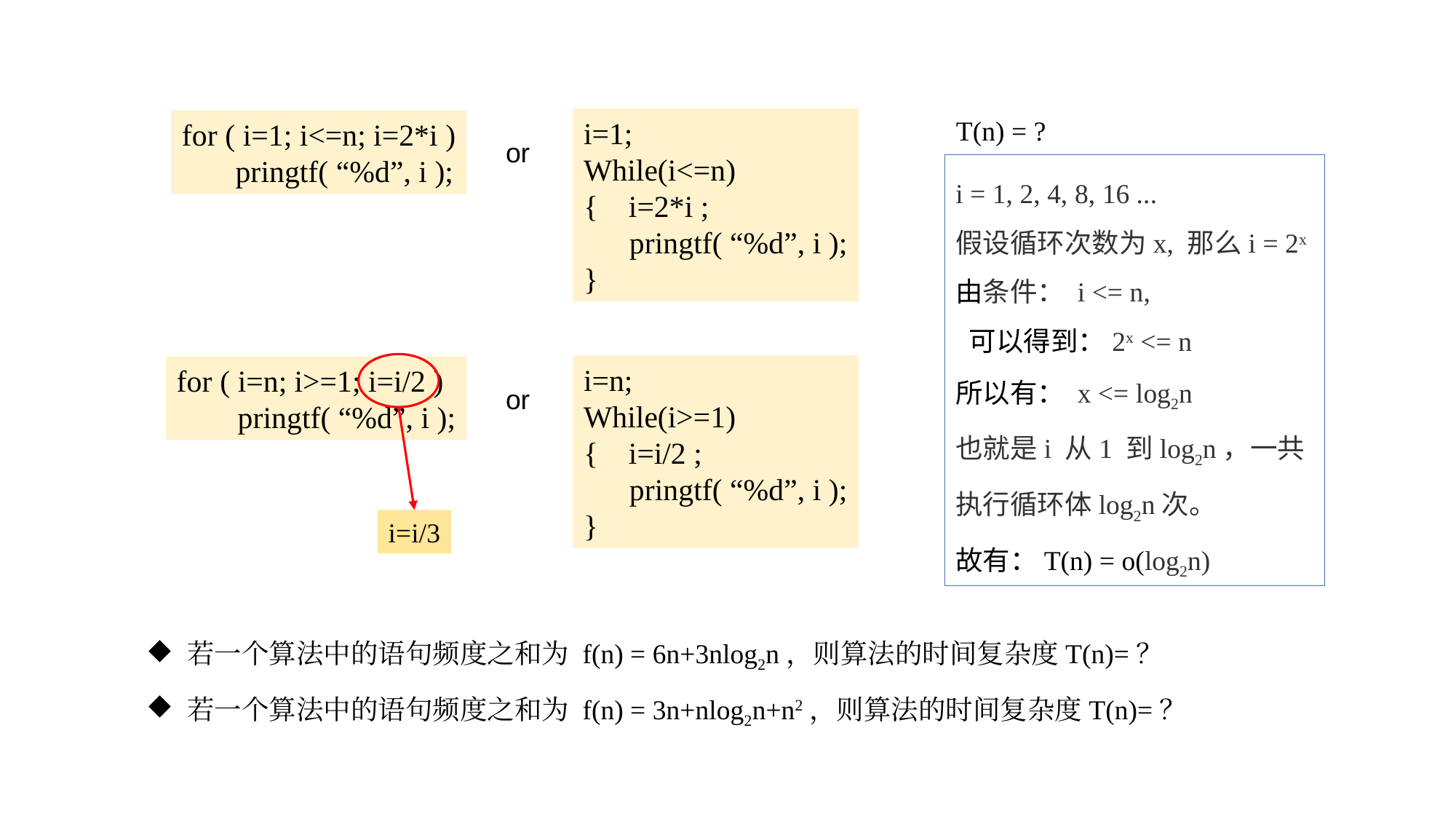

T(n) = ?
i=1;
While(i<=n)
{    i=2*i ;
      pringtf( “%d”, i );
}
for ( i=1; i<=n; i=2*i )
       pringtf( “%d”, i );
or
i = 1, 2, 4, 8, 16 ...
假设循环次数为x, 那么i = 2x
由条件： i <= n,
 可以得到：2x <= n
所以有： x <= log2n
也就是i 从1 到log2n，一共执行循环体log2n次。
故有：T(n) = o(log2n)

i=i/3
i=n;
While(i>=1)
{    i=i/2 ;
      pringtf( “%d”, i );
}
for ( i=n; i>=1; i=i/2 )
        pringtf( “%d”, i );
or
若一个算法中的语句频度之和为 f(n) = 6n+3nlog2n，则算法的时间复杂度T(n)=？
若一个算法中的语句频度之和为 f(n) = 3n+nlog2n+n2，则算法的时间复杂度T(n)=？